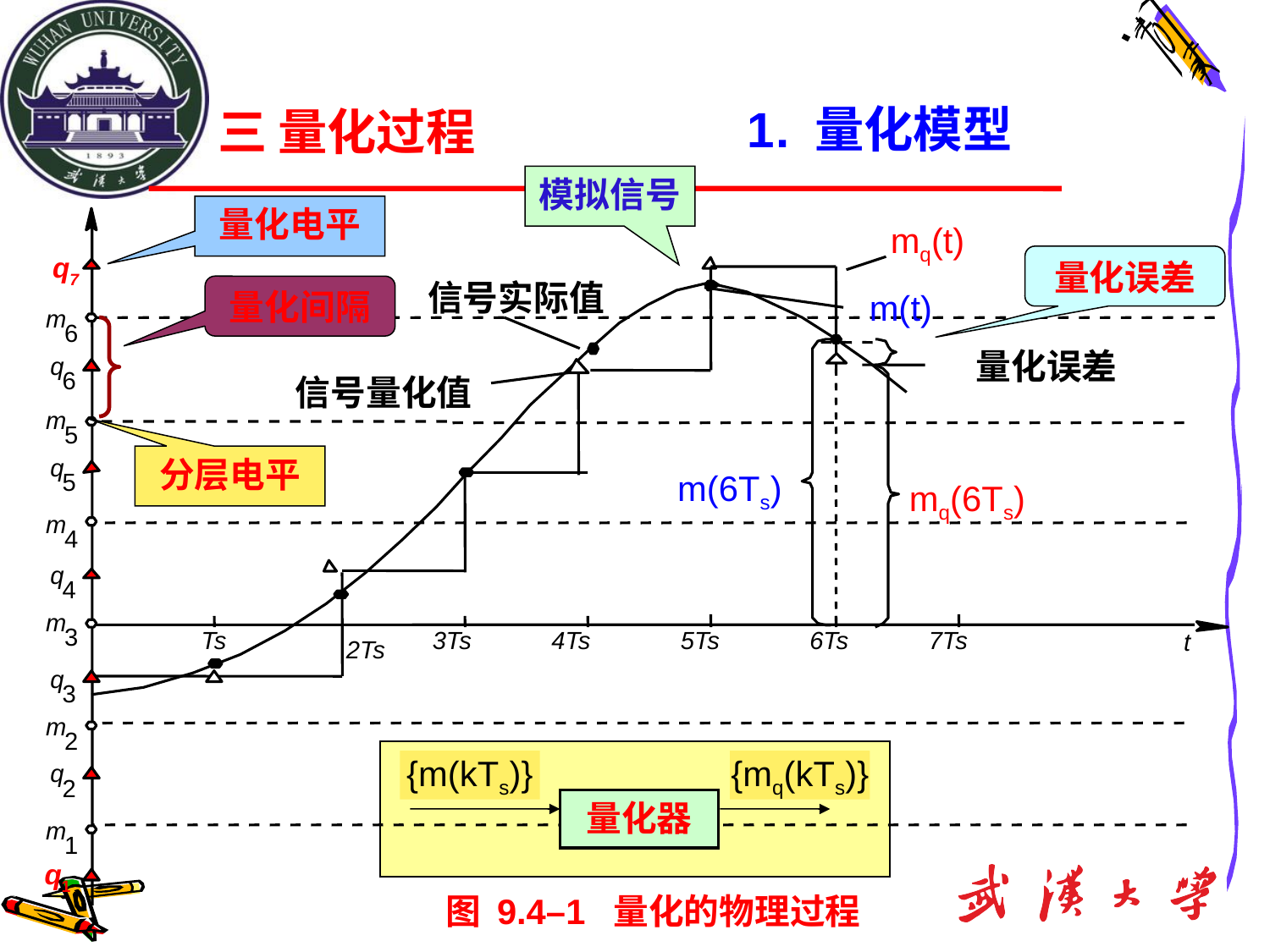

# 三 量化过程
 量化模型
模拟信号
量化电平

q7

信号实际值

m(t)
m

6

量化误差
q

6

信号量化值

m

5

q

5

m

4

q

4

m

3

t
2Ts

q

3
m

2

{m(kTs)}
{mq(kTs)}
q

2
量化器

m

1
q1

mq(t)
量化误差
量化间隔

分层电平
m(6Ts)
mq(6Ts)
Ts
3Ts
4Ts
5Ts
6Ts
7Ts
图 9.4–1  量化的物理过程